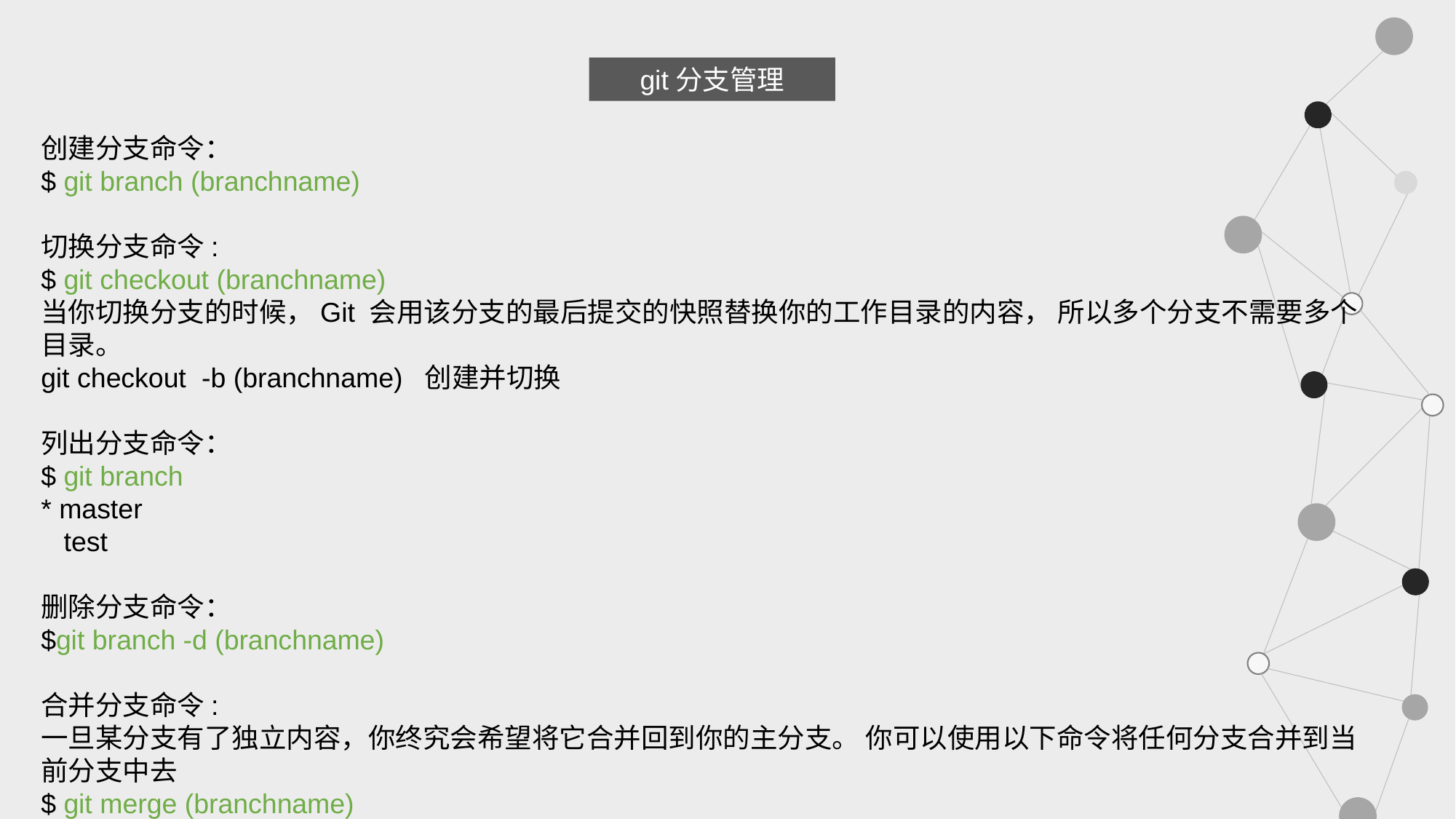

git分支管理

创建分支命令：
$ git branch (branchname)

切换分支命令:
$ git checkout (branchname)
当你切换分支的时候，Git 会用该分支的最后提交的快照替换你的工作目录的内容， 所以多个分支不需要多个目录。
git checkout  -b (branchname)  创建并切换

列出分支命令：
$ git branch
* master
   test

删除分支命令：
$git branch -d (branchname)

合并分支命令:
一旦某分支有了独立内容，你终究会希望将它合并回到你的主分支。 你可以使用以下命令将任何分支合并到当前分支中去
$ git merge (branchname)